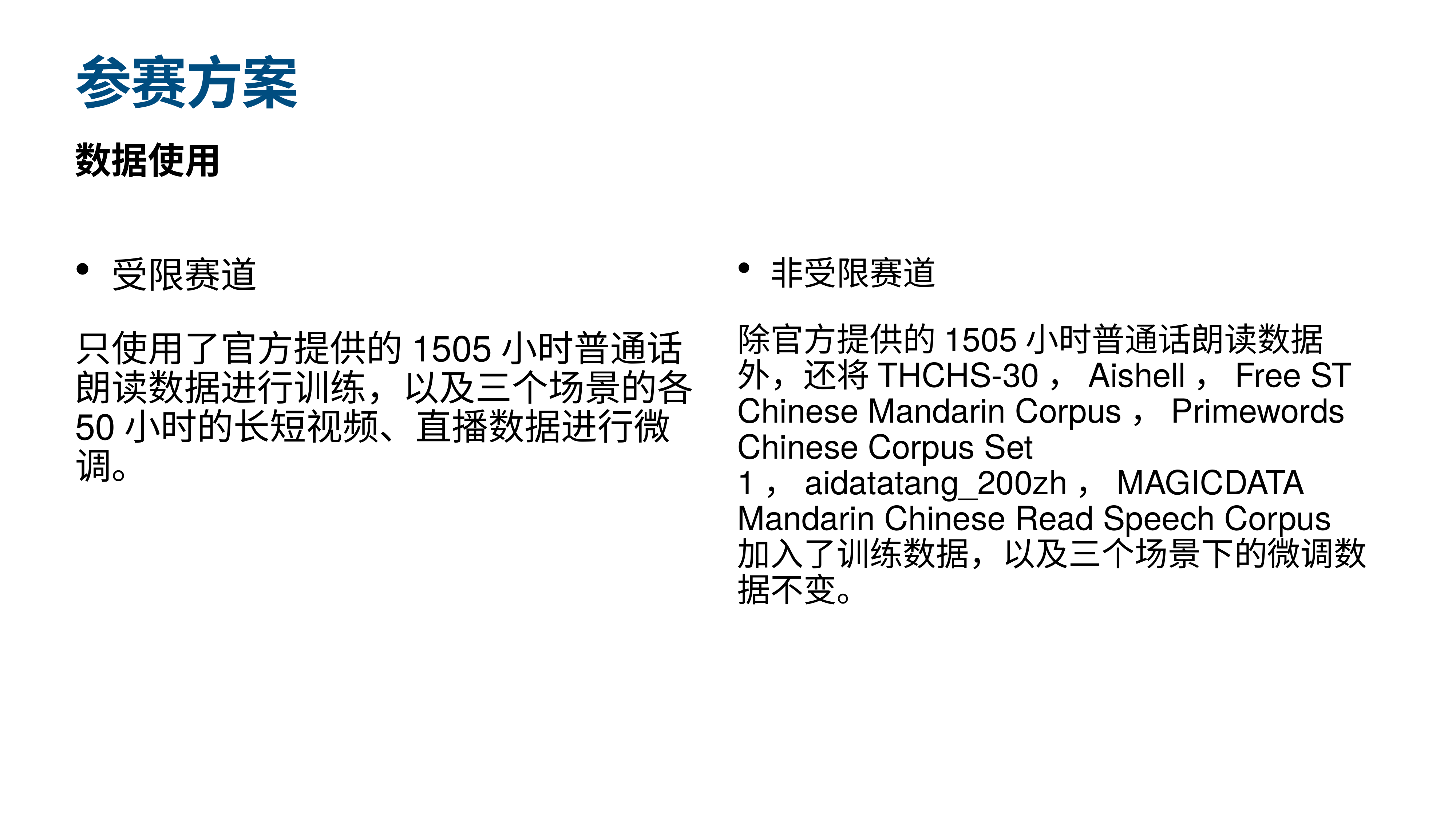

# 参赛方案
数据使用
受限赛道
只使用了官方提供的1505小时普通话朗读数据进行训练，以及三个场景的各50小时的长短视频、直播数据进行微调。
非受限赛道
除官方提供的1505小时普通话朗读数据外，还将THCHS-30，Aishell，Free ST Chinese Mandarin Corpus，Primewords Chinese Corpus Set 1，aidatatang_200zh，MAGICDATA Mandarin Chinese Read Speech Corpus加入了训练数据，以及三个场景下的微调数据不变。